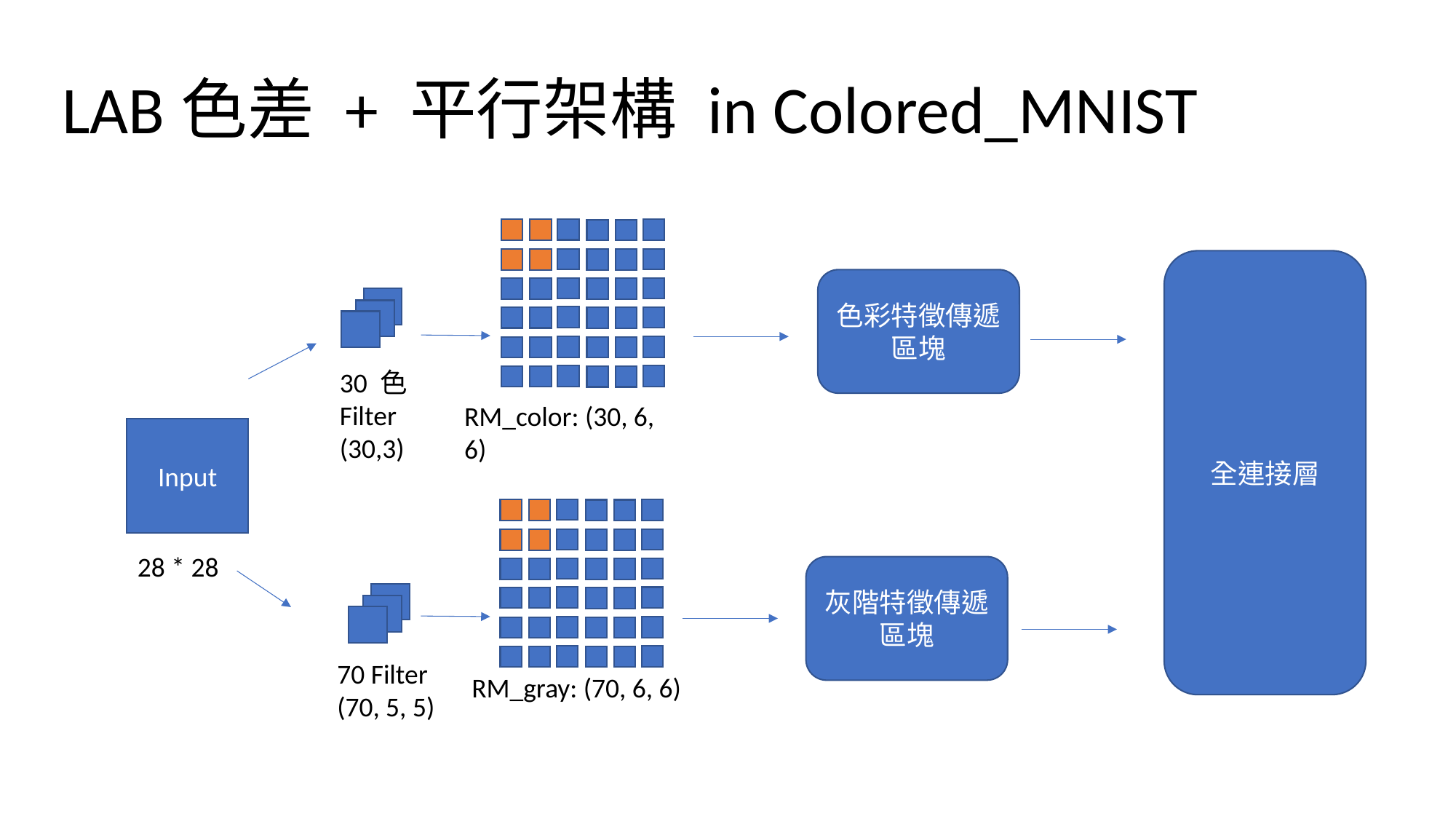

# LAB色差 + 平行架構 in Colored_MNIST

色彩特徵傳遞區塊

30 色 Filter
(30,3)

RM_color: (30, 6, 6)
全連接層
Input

灰階特徵傳遞區塊

70 Filter
(70, 5, 5)
RM_gray: (70, 6, 6)
28 * 28